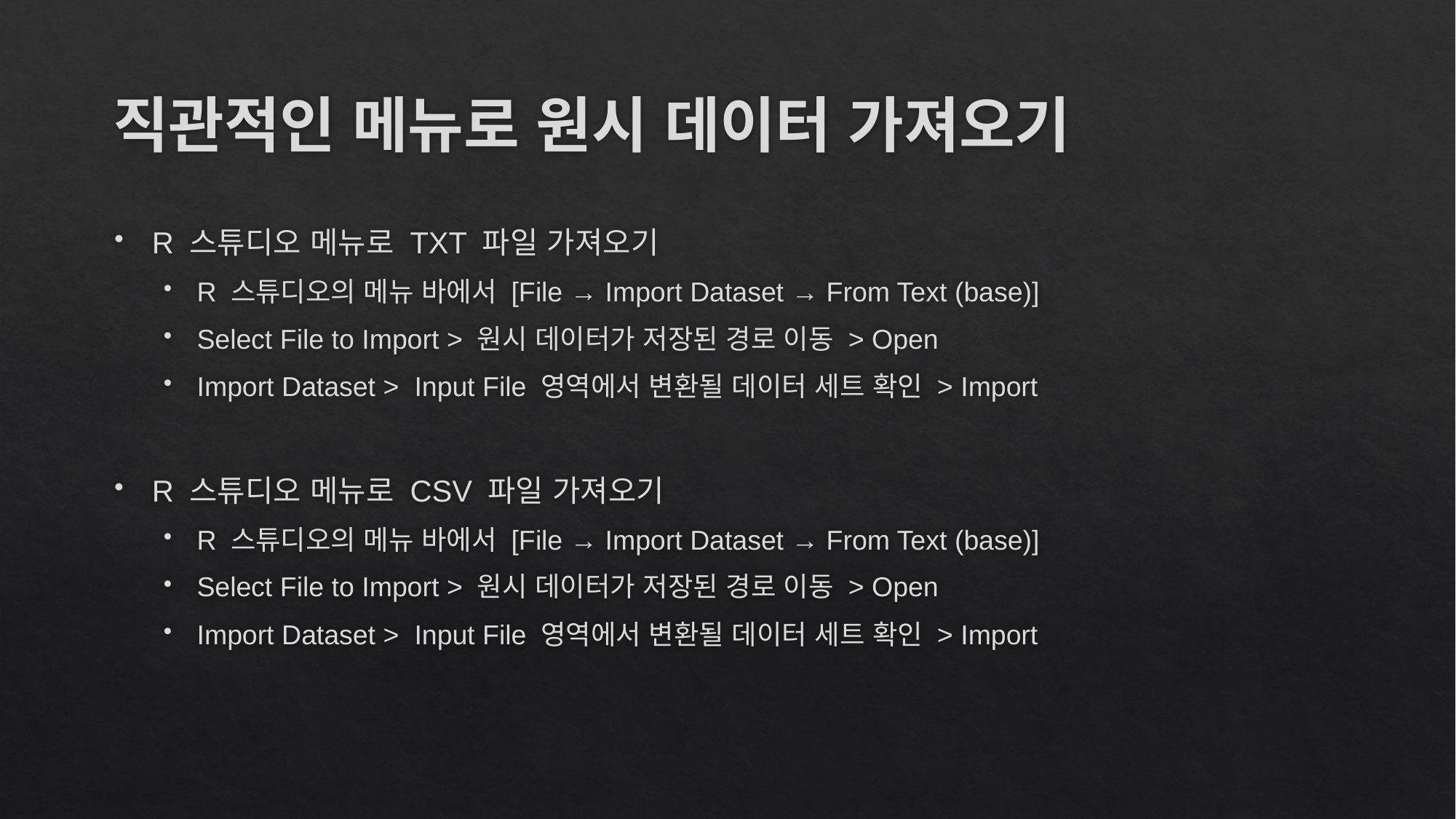

# 직관적인 메뉴로 원시 데이터 가져오기
R 스튜디오 메뉴로 TXT 파일 가져오기
R 스튜디오의 메뉴 바에서 [File → Import Dataset → From Text (base)]
Select File to Import > 원시 데이터가 저장된 경로 이동 > Open
Import Dataset >  Input File 영역에서 변환될 데이터 세트 확인 > Import

R 스튜디오 메뉴로 CSV 파일 가져오기
R 스튜디오의 메뉴 바에서 [File → Import Dataset → From Text (base)]
Select File to Import > 원시 데이터가 저장된 경로 이동 > Open
Import Dataset >  Input File 영역에서 변환될 데이터 세트 확인 > Import